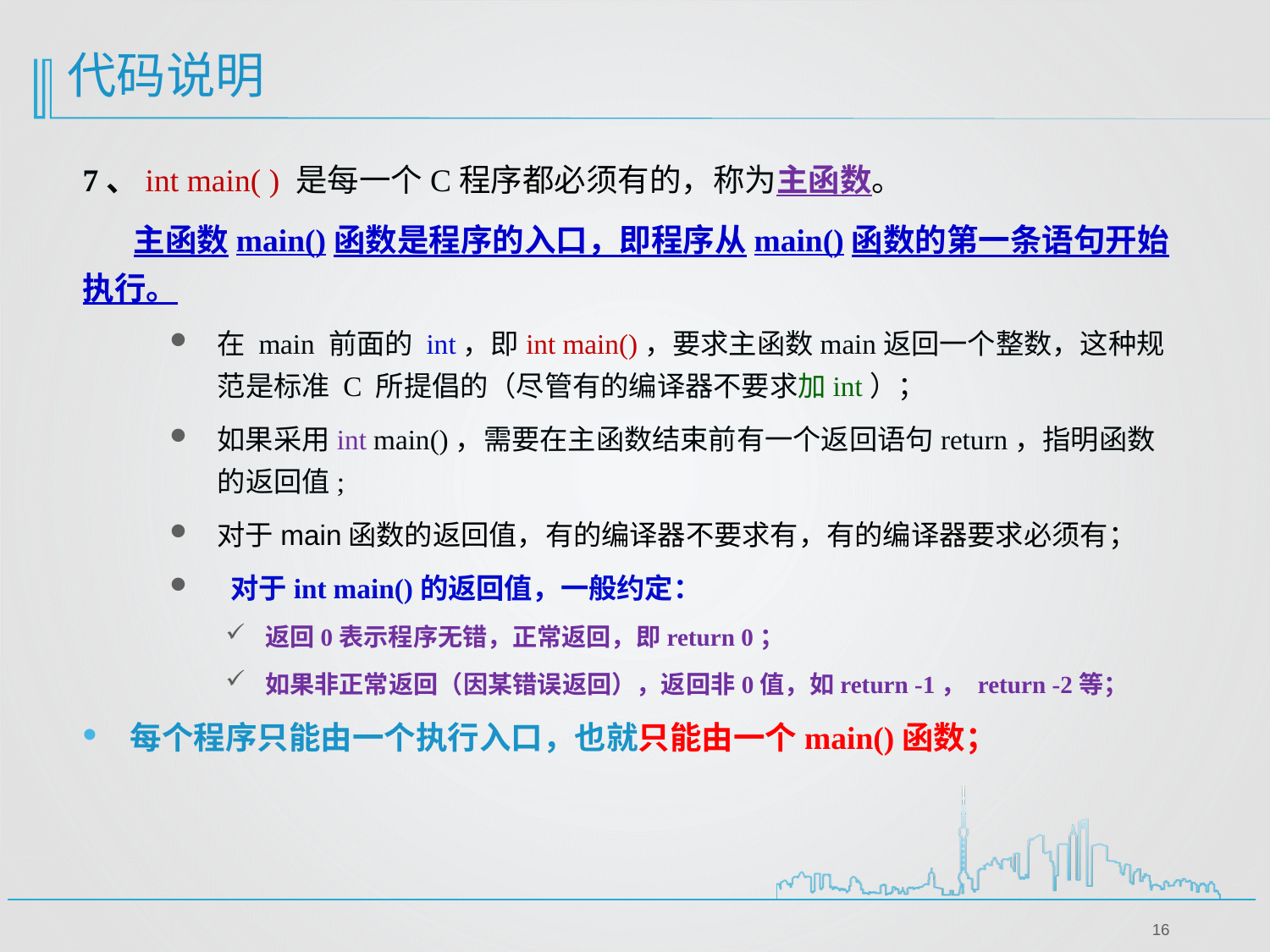

代码说明
7、int main( ) 是每一个C程序都必须有的，称为主函数。
      主函数main()函数是程序的入口，即程序从main()函数的第一条语句开始执行。
在 main 前面的 int，即int main()，要求主函数main返回一个整数，这种规范是标准 C 所提倡的（尽管有的编译器不要求加int）；
如果采用int main()，需要在主函数结束前有一个返回语句return，指明函数的返回值;
对于main函数的返回值，有的编译器不要求有，有的编译器要求必须有；
 对于int main()的返回值，一般约定：
返回0表示程序无错，正常返回，即return 0；
如果非正常返回（因某错误返回），返回非0值，如return -1， return -2等；
每个程序只能由一个执行入口，也就只能由一个main()函数；

16